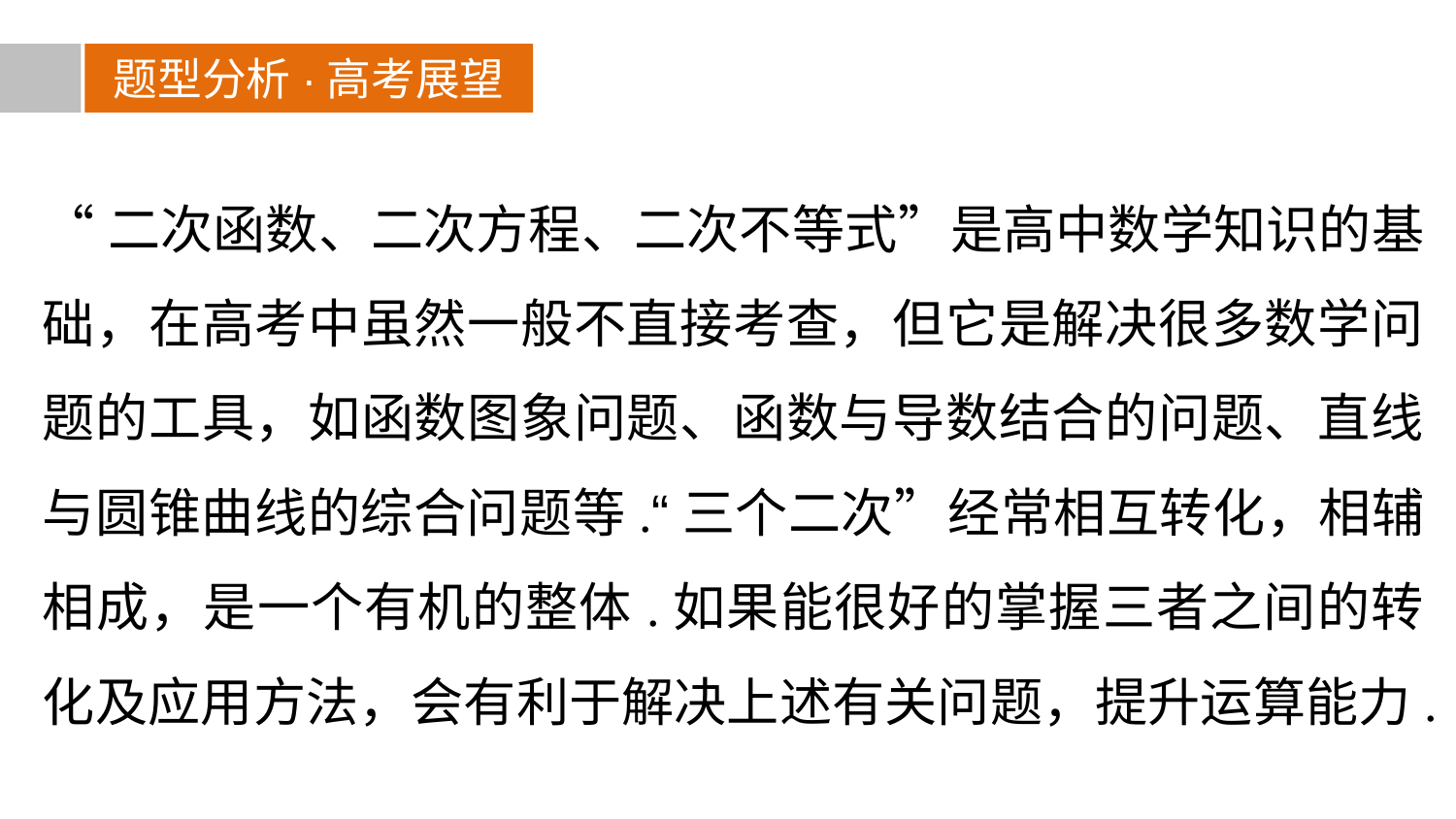

题型分析·高考展望
“二次函数、二次方程、二次不等式”是高中数学知识的基础，在高考中虽然一般不直接考查，但它是解决很多数学问题的工具，如函数图象问题、函数与导数结合的问题、直线与圆锥曲线的综合问题等.“三个二次”经常相互转化，相辅相成，是一个有机的整体.如果能很好的掌握三者之间的转化及应用方法，会有利于解决上述有关问题，提升运算能力.